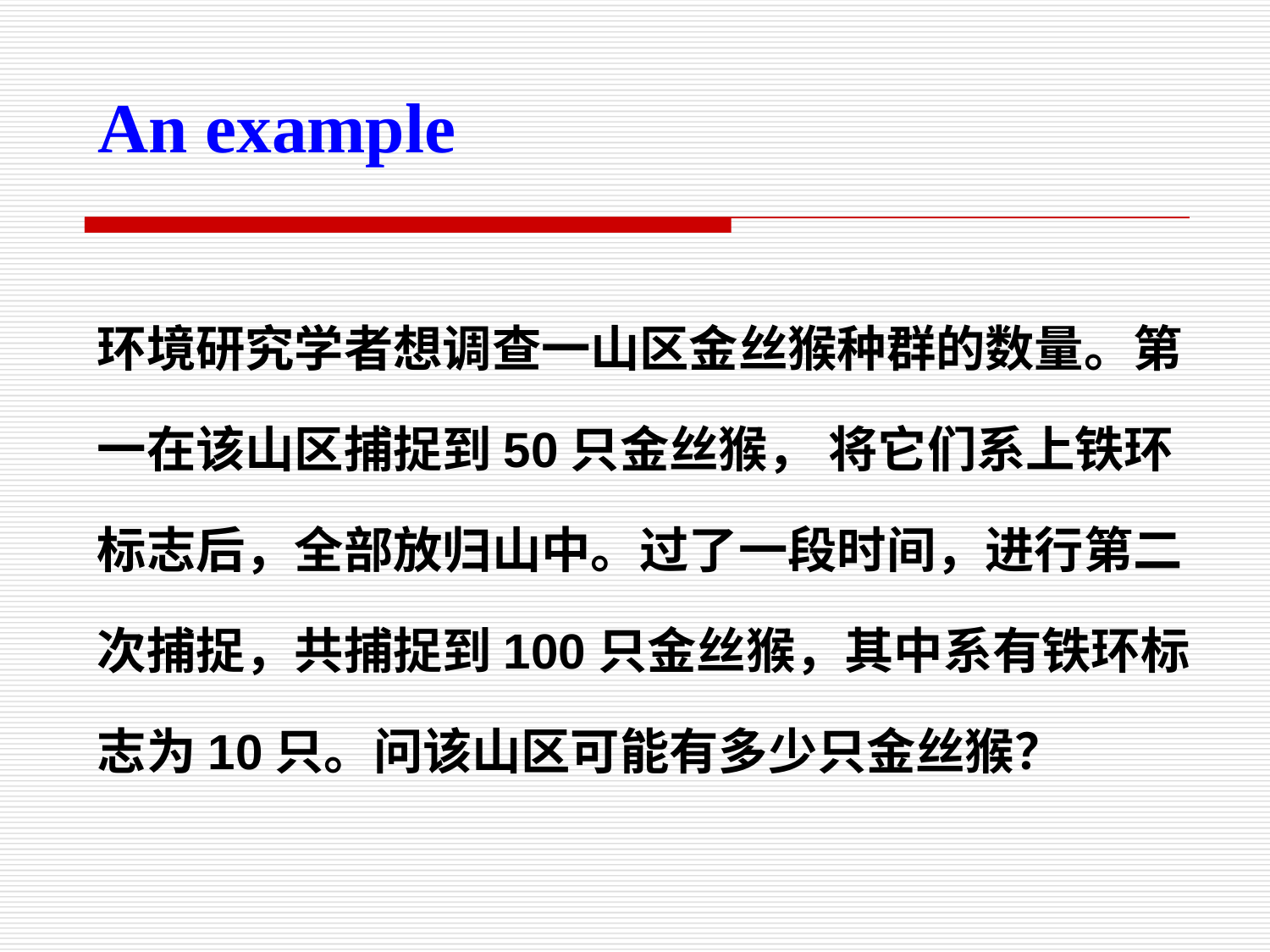

An example
环境研究学者想调查一山区金丝猴种群的数量。第一在该山区捕捉到50只金丝猴， 将它们系上铁环标志后，全部放归山中。过了一段时间，进行第二次捕捉，共捕捉到100只金丝猴，其中系有铁环标志为10只。问该山区可能有多少只金丝猴？